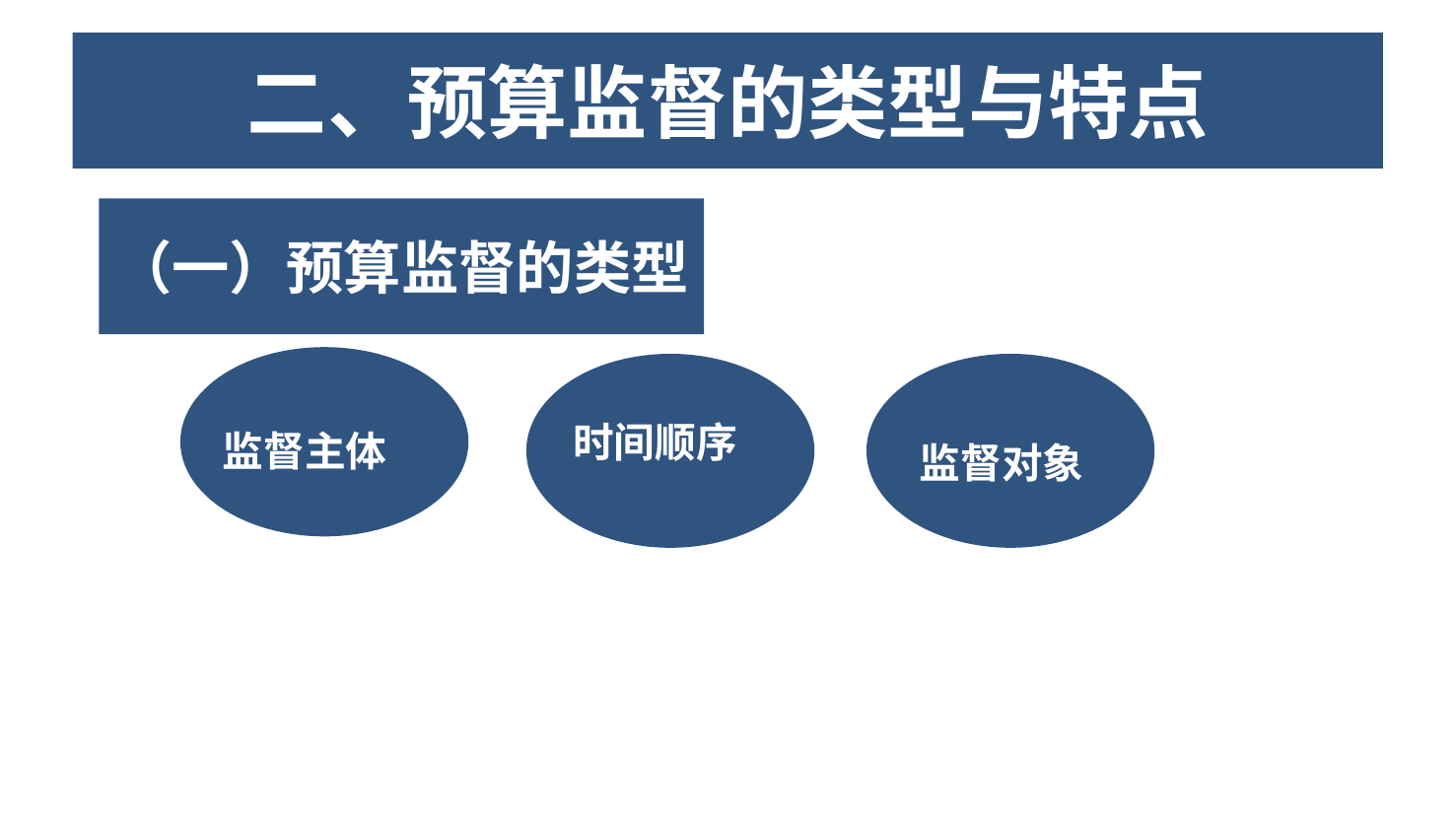

单击添加标题
二、预算监督的类型与特点
（一）预算监督的类型

监督对象
时间顺序
监督主体
关键词2
关键词3